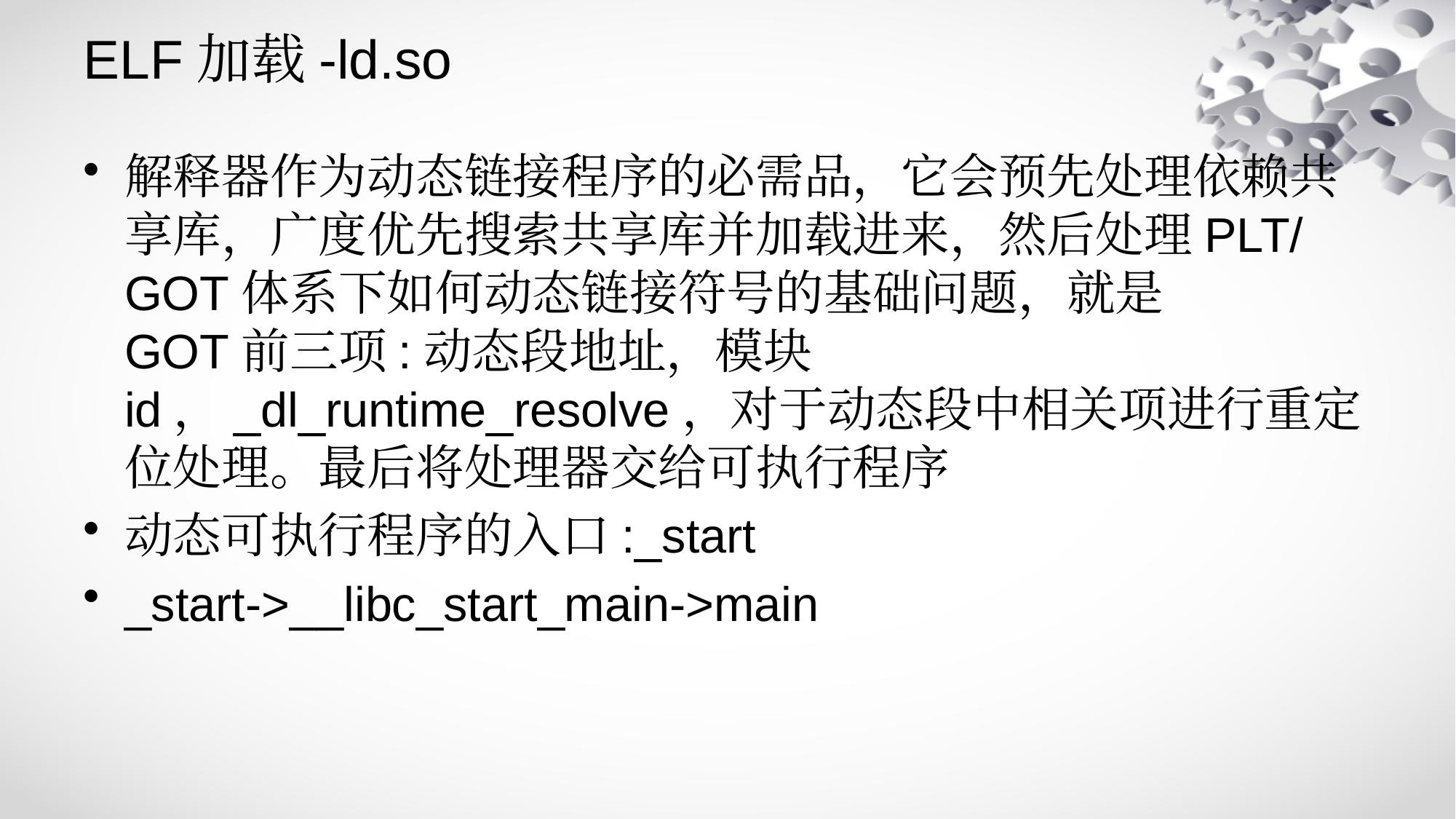

# ELF加载-ld.so
解释器作为动态链接程序的必需品，它会预先处理依赖共享库，广度优先搜索共享库并加载进来，然后处理PLT/GOT体系下如何动态链接符号的基础问题，就是
GOT前三项:动态段地址，模块id，_dl_runtime_resolve，对于动态段中相关项进行重定位处理。最后将处理器交给可执行程序
动态可执行程序的入口:_start
_start->__libc_start_main->main